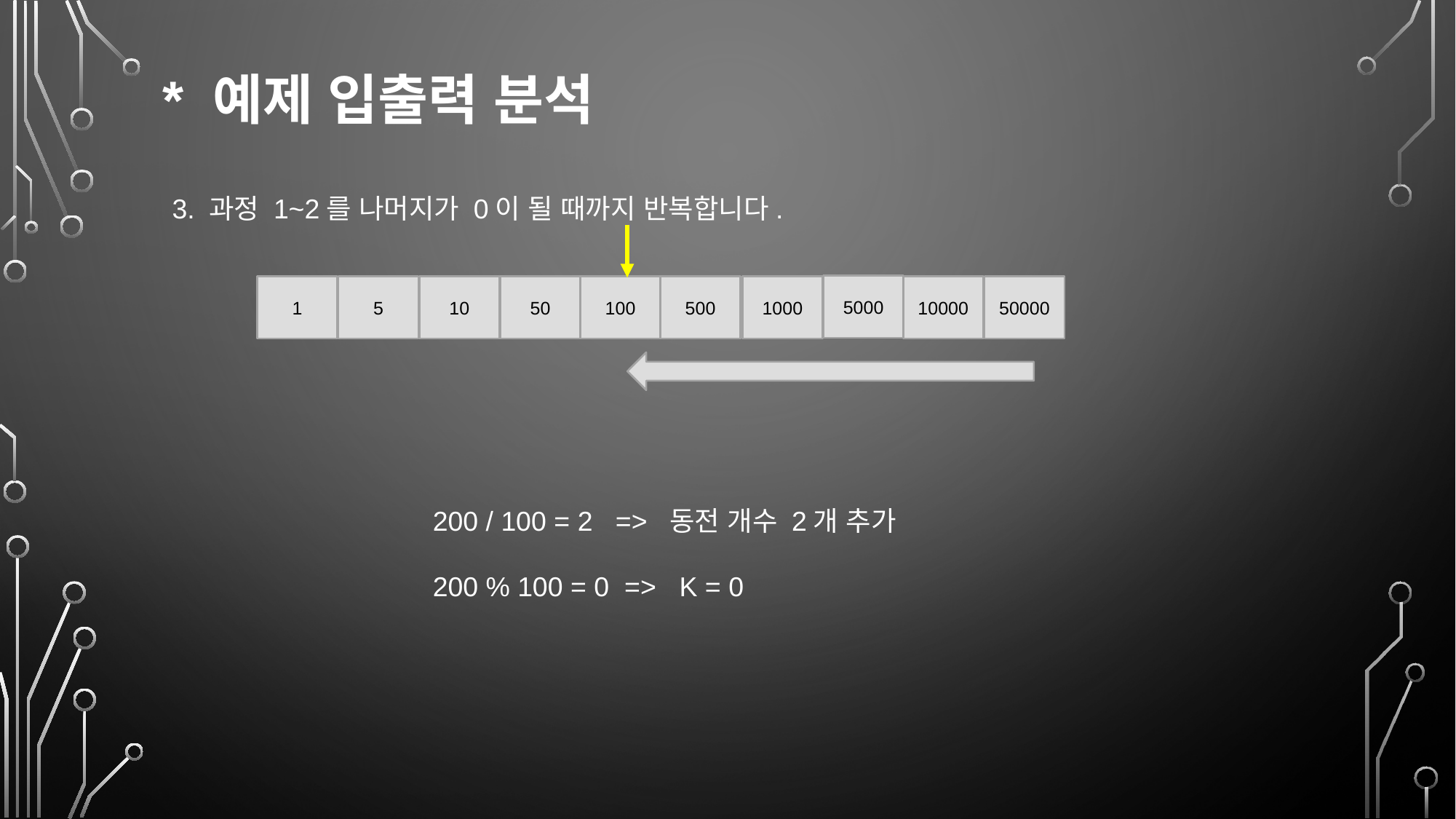

* 예제 입출력 분석
3. 과정 1~2를 나머지가 0이 될 때까지 반복합니다.
5000
1
5
10
50
100
1000
10000
50000
500

200 / 100 = 2   =>  동전 개수 2개 추가

200 % 100 = 0  =>   K = 0